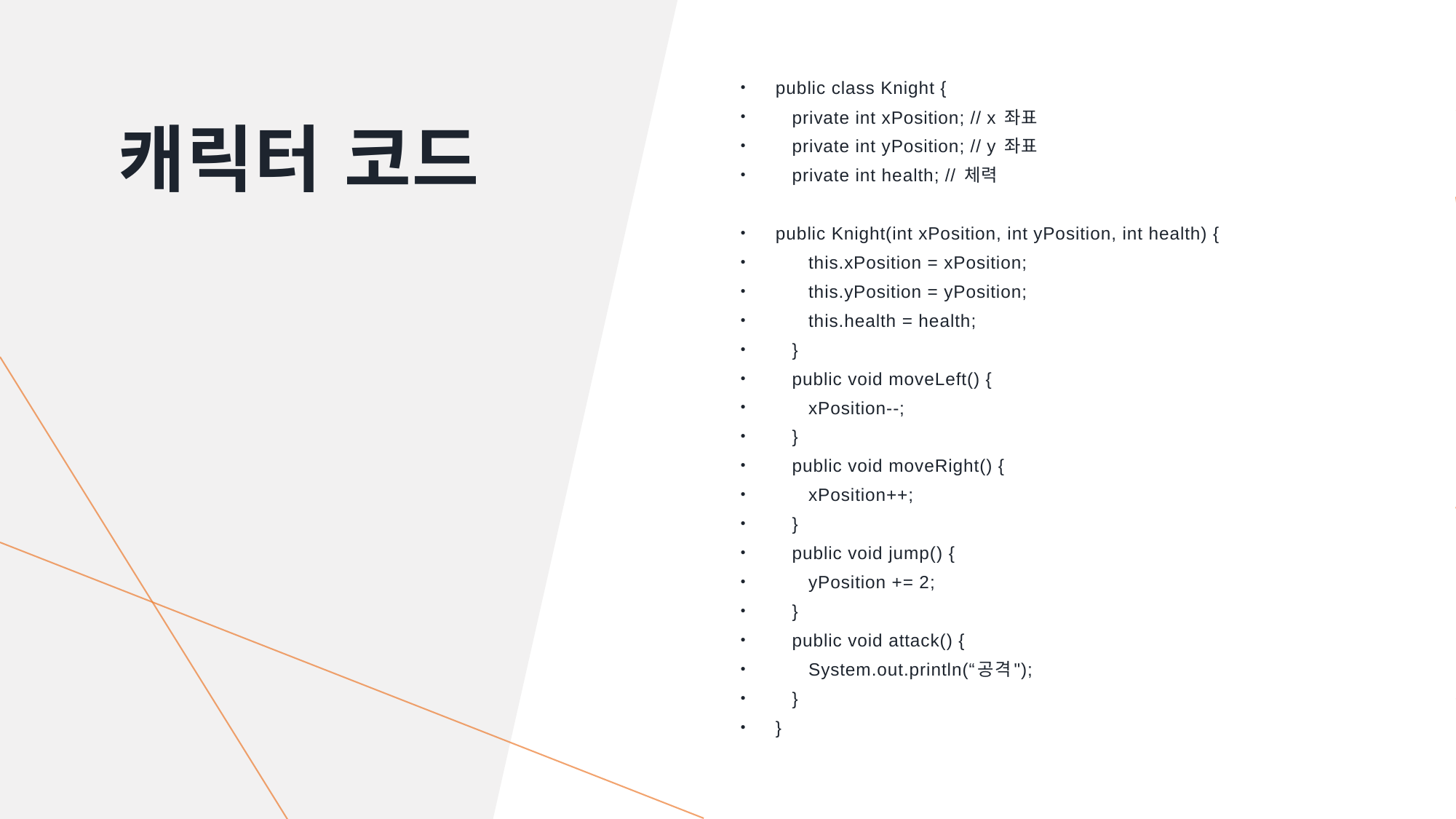

public class Knight {
   private int xPosition; // x 좌표
   private int yPosition; // y 좌표
   private int health; // 체력

public Knight(int xPosition, int yPosition, int health) {
      this.xPosition = xPosition;
      this.yPosition = yPosition;
      this.health = health;
   }
   public void moveLeft() {
      xPosition--;
   }
   public void moveRight() {
      xPosition++;
   }
   public void jump() {
      yPosition += 2;
   }
   public void attack() {
      System.out.println(“공격");
   }
}

# 캐릭터 코드